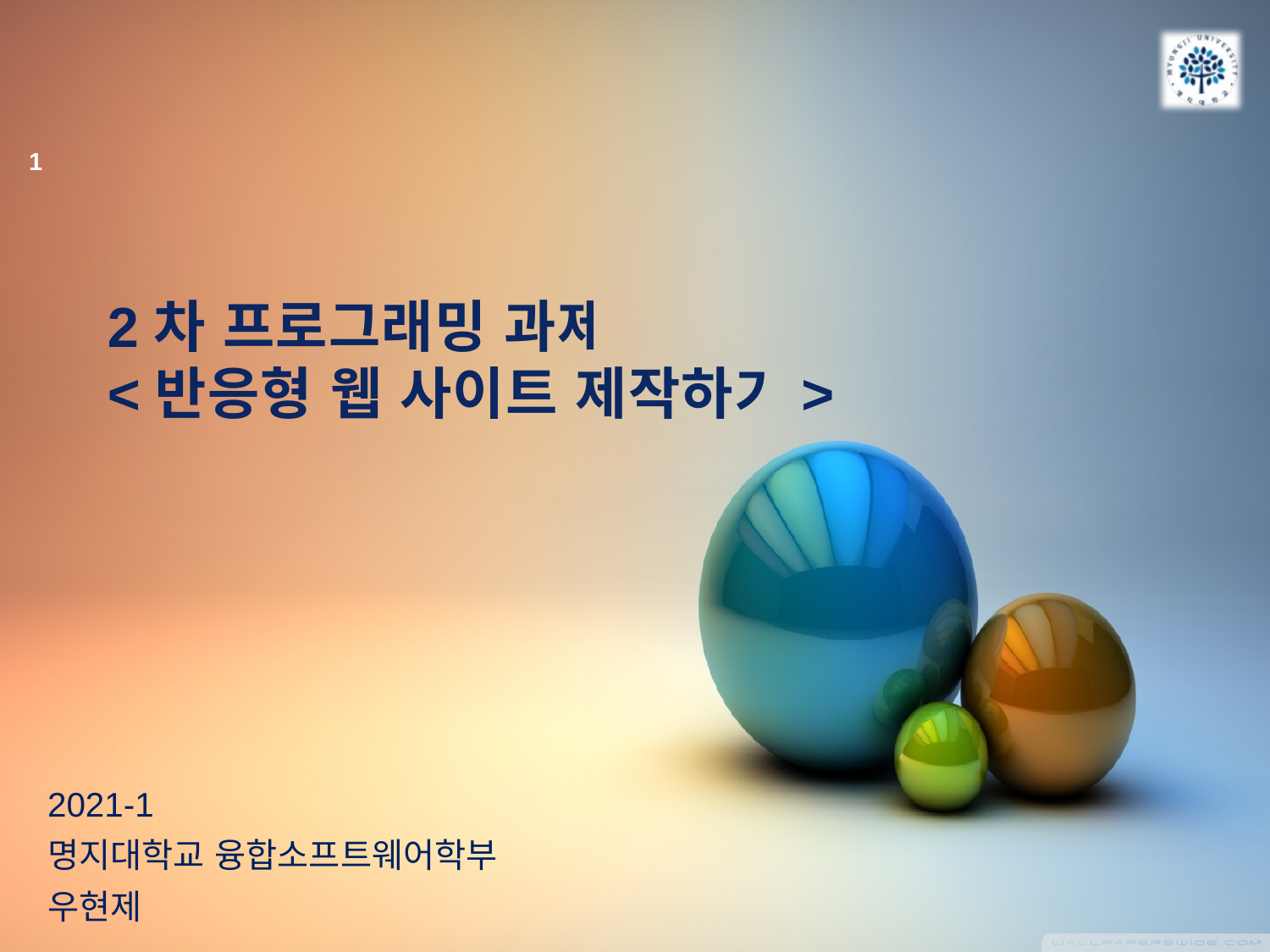

1
# 2차 프로그래밍 과제 <반응형 웹 사이트 제작하기>
2021-1
명지대학교 융합소프트웨어학부
우현제